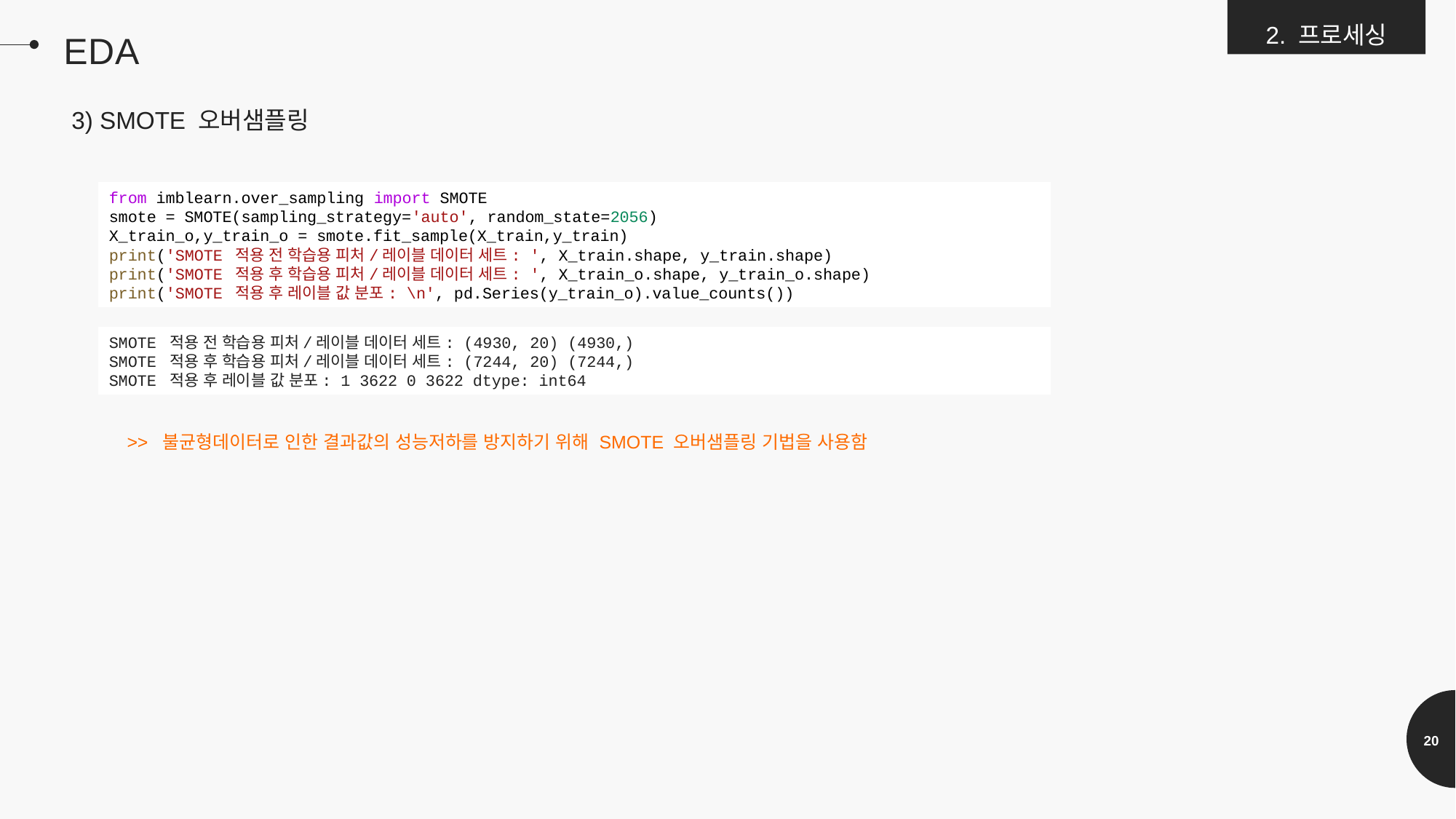

2. 프로세싱
EDA
3) SMOTE 오버샘플링
from imblearn.over_sampling import SMOTE
smote = SMOTE(sampling_strategy='auto', random_state=2056)
X_train_o,y_train_o = smote.fit_sample(X_train,y_train)
print('SMOTE 적용 전 학습용 피처/레이블 데이터 세트: ', X_train.shape, y_train.shape)
print('SMOTE 적용 후 학습용 피처/레이블 데이터 세트: ', X_train_o.shape, y_train_o.shape)
print('SMOTE 적용 후 레이블 값 분포: \n', pd.Series(y_train_o).value_counts())
SMOTE 적용 전 학습용 피처/레이블 데이터 세트: (4930, 20) (4930,)
SMOTE 적용 후 학습용 피처/레이블 데이터 세트: (7244, 20) (7244,)
SMOTE 적용 후 레이블 값 분포: 1 3622 0 3622 dtype: int64
>>  불균형데이터로 인한 결과값의 성능저하를 방지하기 위해 SMOTE 오버샘플링 기법을 사용함
20